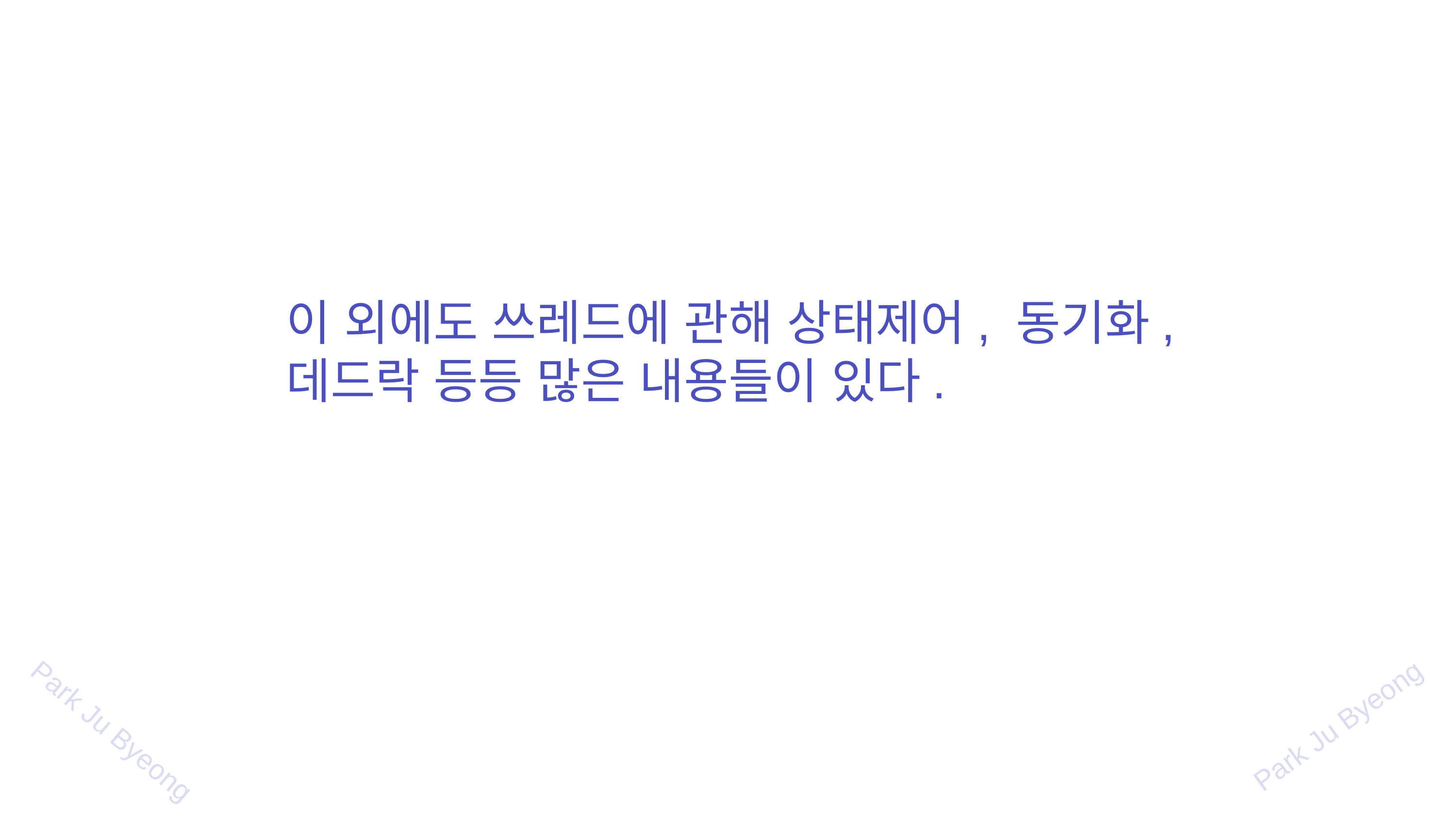

이 외에도 쓰레드에 관해 상태제어, 동기화, 데드락 등등 많은 내용들이 있다.